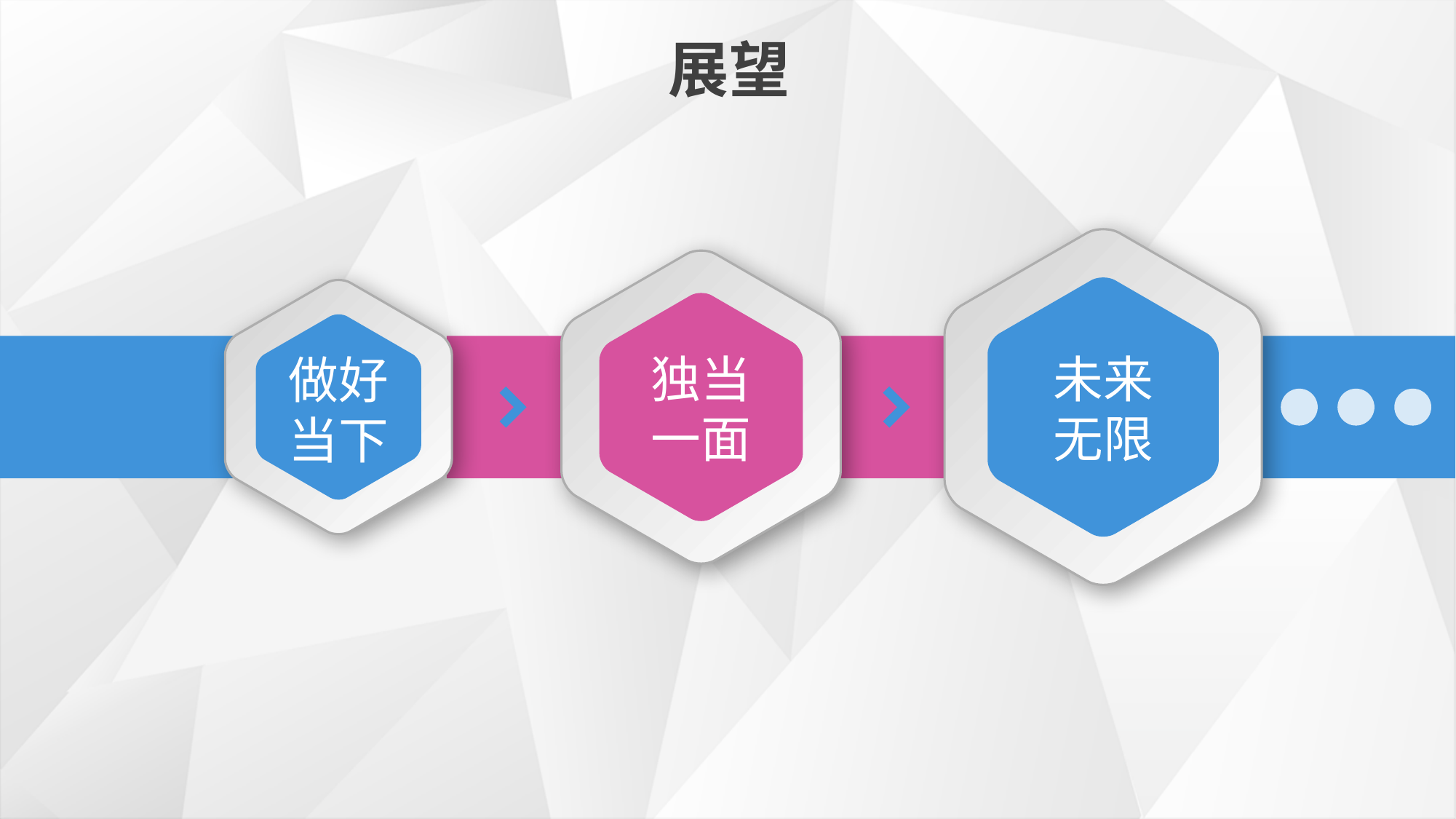

展望

未来
无限

独当
一面

做好
当下